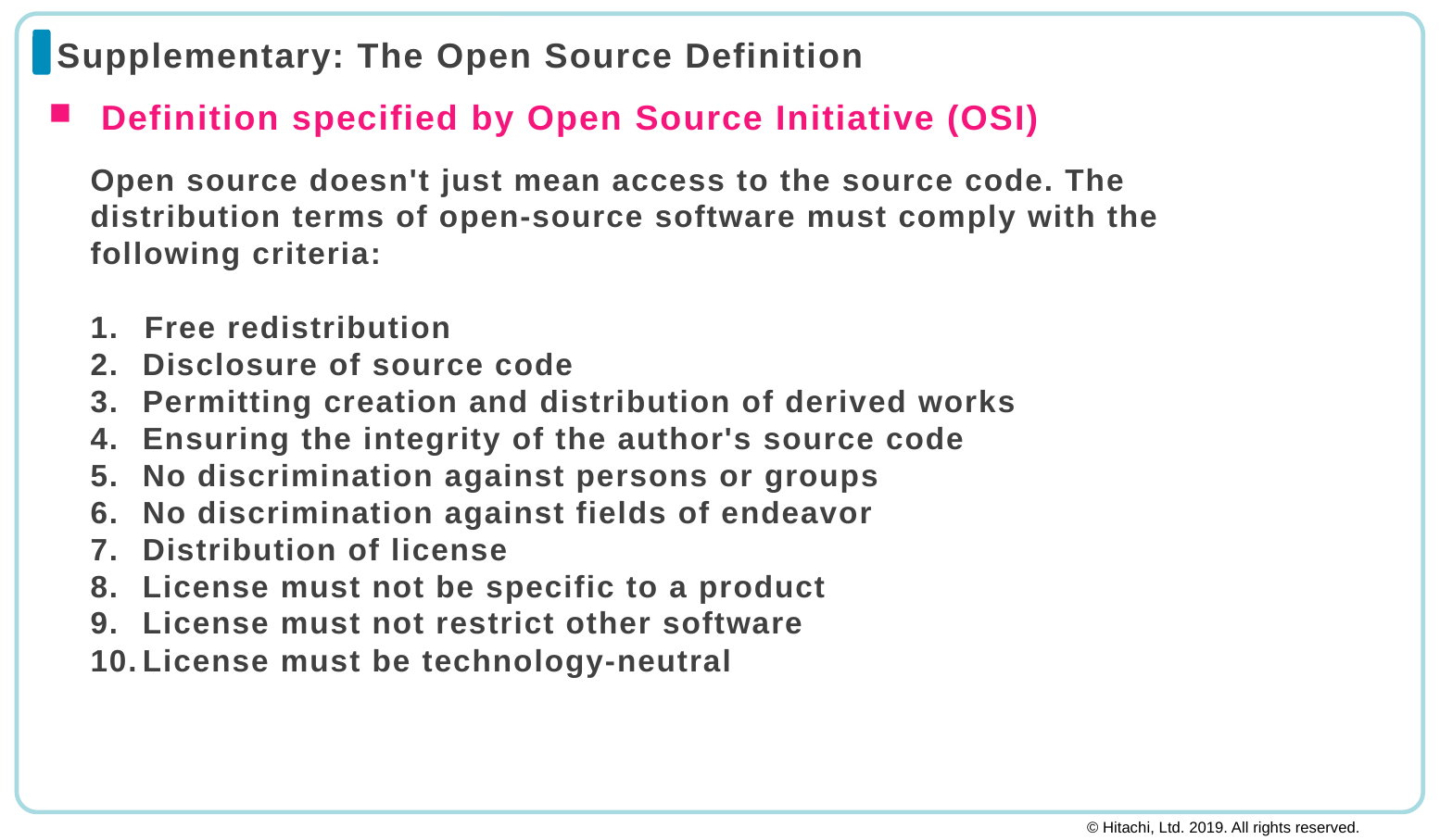

# Supplementary: The Open Source Definition
Definition specified by Open Source Initiative (OSI)
Open source doesn't just mean access to the source code. The distribution terms of open-source software must comply with the following criteria:

1.	Free redistribution
2.	Disclosure of source code
3.	Permitting creation and distribution of derived works
4.	Ensuring the integrity of the author's source code
5.	No discrimination against persons or groups
6.	No discrimination against fields of endeavor
7.	Distribution of license
8.	License must not be specific to a product
9.	License must not restrict other software
10.	License must be technology-neutral
1-1（3ページ）に
リンク